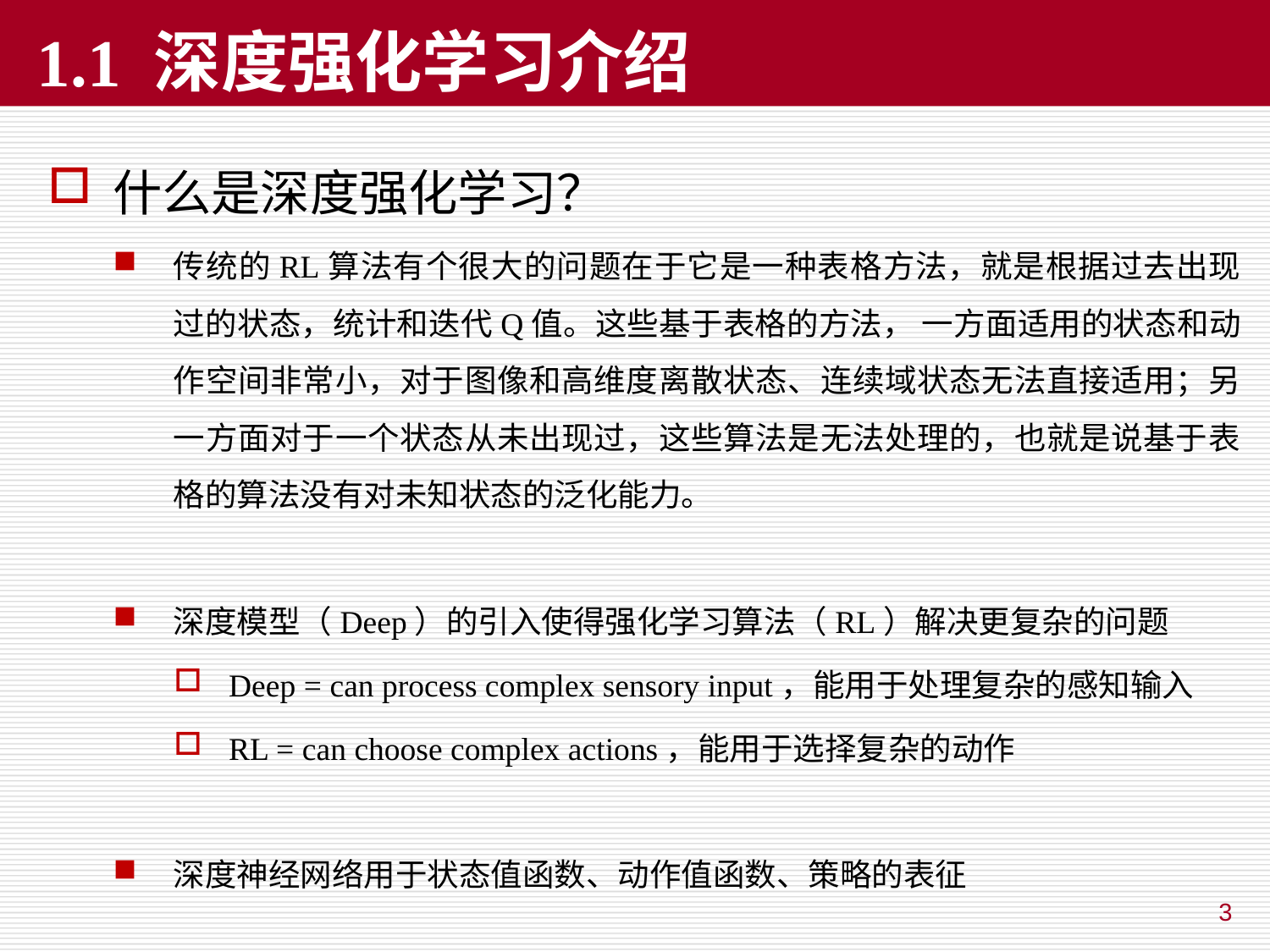

# 1.1 深度强化学习介绍
什么是深度强化学习？
传统的RL算法有个很大的问题在于它是一种表格方法，就是根据过去出现过的状态，统计和迭代Q值。这些基于表格的方法， 一方面适用的状态和动作空间非常小，对于图像和高维度离散状态、连续域状态无法直接适用；另一方面对于一个状态从未出现过，这些算法是无法处理的，也就是说基于表格的算法没有对未知状态的泛化能力。

深度模型（Deep）的引入使得强化学习算法（RL）解决更复杂的问题
Deep = can process complex sensory input，能用于处理复杂的感知输入
RL = can choose complex actions，能用于选择复杂的动作

深度神经网络用于状态值函数、动作值函数、策略的表征

3